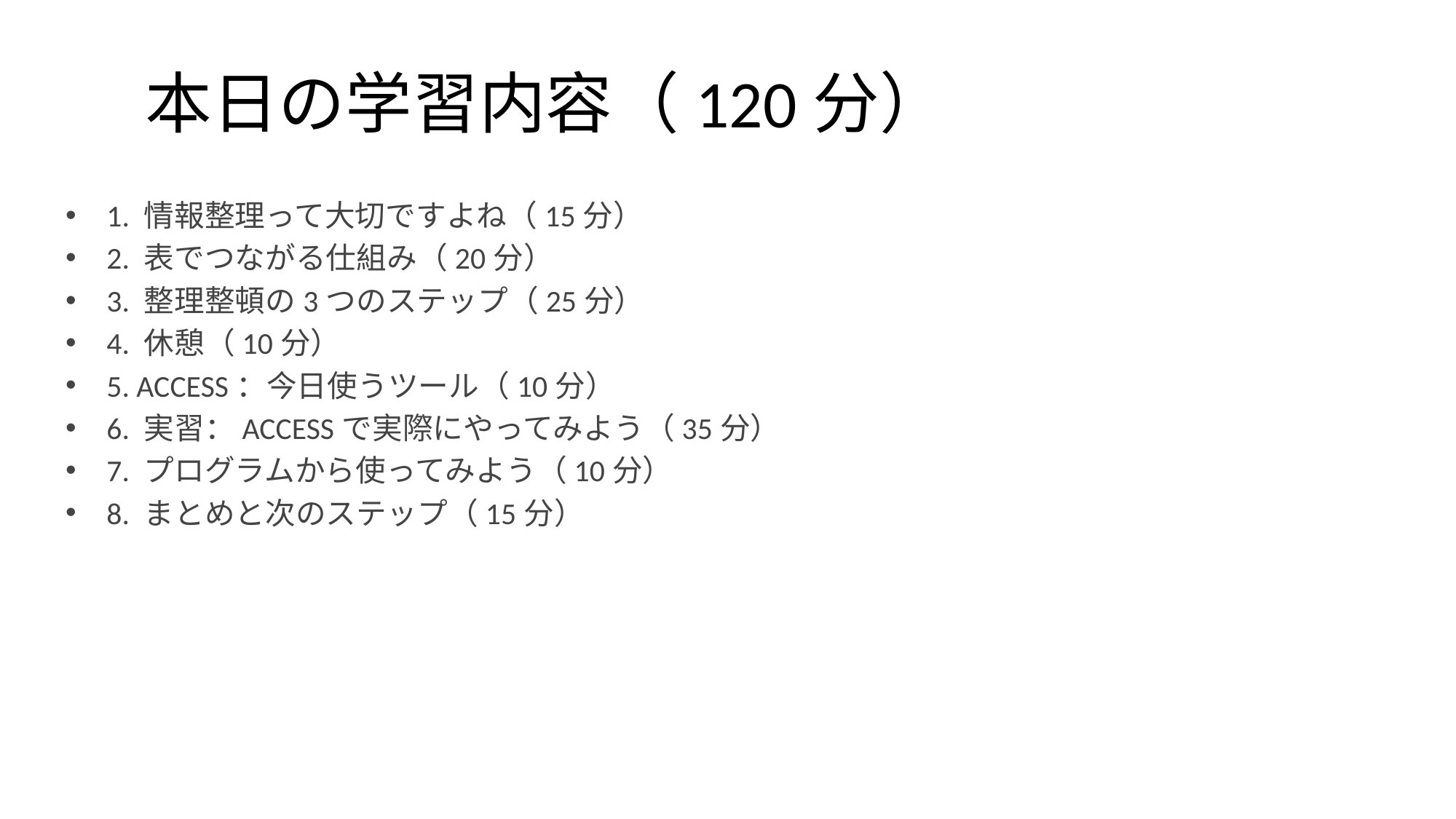

# 本日の学習内容（120分）
1. 情報整理って大切ですよね（15分）
2. 表でつながる仕組み（20分）
3. 整理整頓の3つのステップ（25分）
4. 休憩（10分）
5. ACCESS：今日使うツール（10分）
6. 実習：ACCESSで実際にやってみよう（35分）
7. プログラムから使ってみよう（10分）
8. まとめと次のステップ（15分）